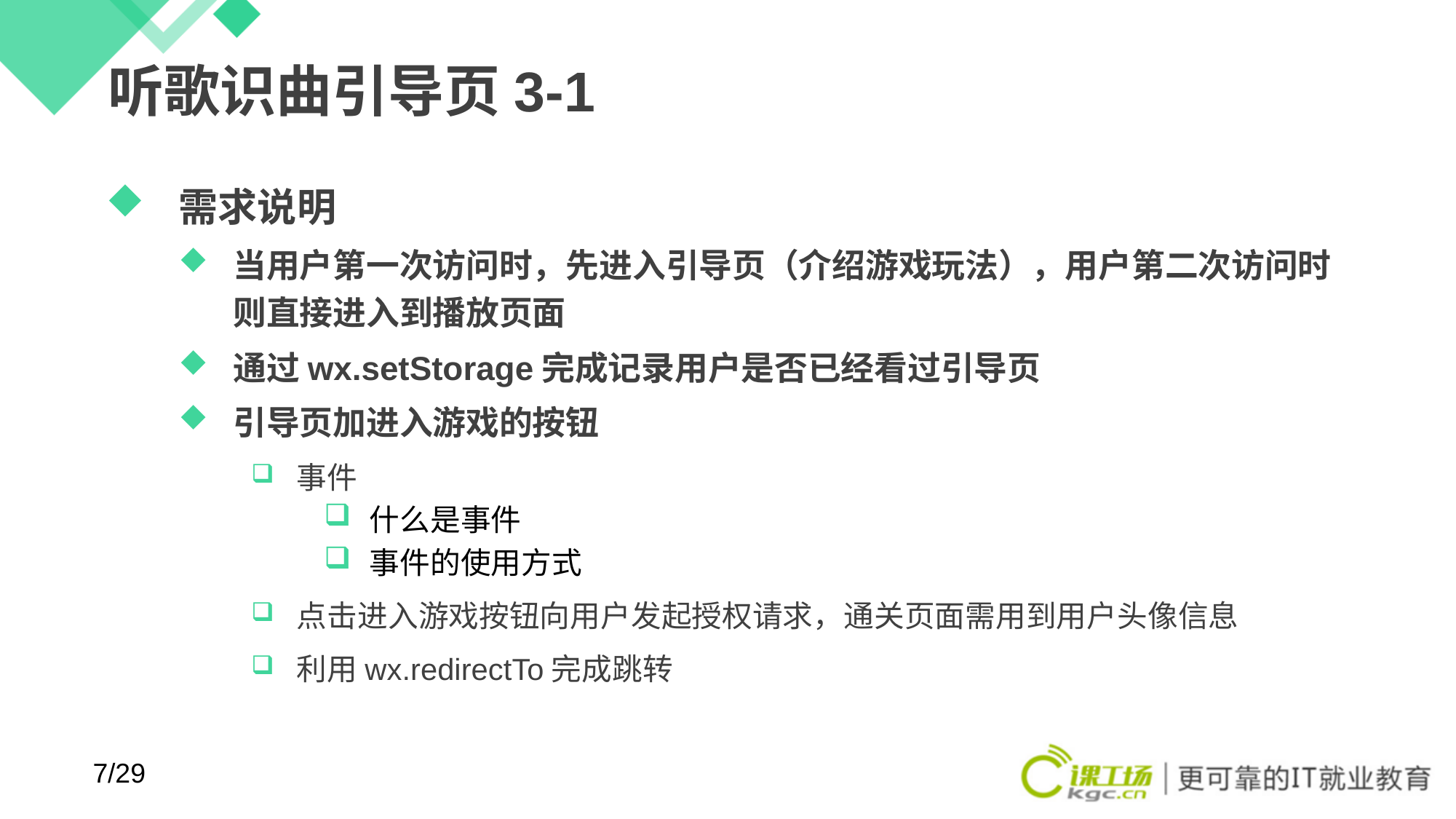

# 听歌识曲引导页3-1
需求说明
当用户第一次访问时，先进入引导页（介绍游戏玩法），用户第二次访问时则直接进入到播放页面
通过wx.setStorage完成记录用户是否已经看过引导页
引导页加进入游戏的按钮
事件
什么是事件
事件的使用方式
点击进入游戏按钮向用户发起授权请求，通关页面需用到用户头像信息
利用wx.redirectTo完成跳转